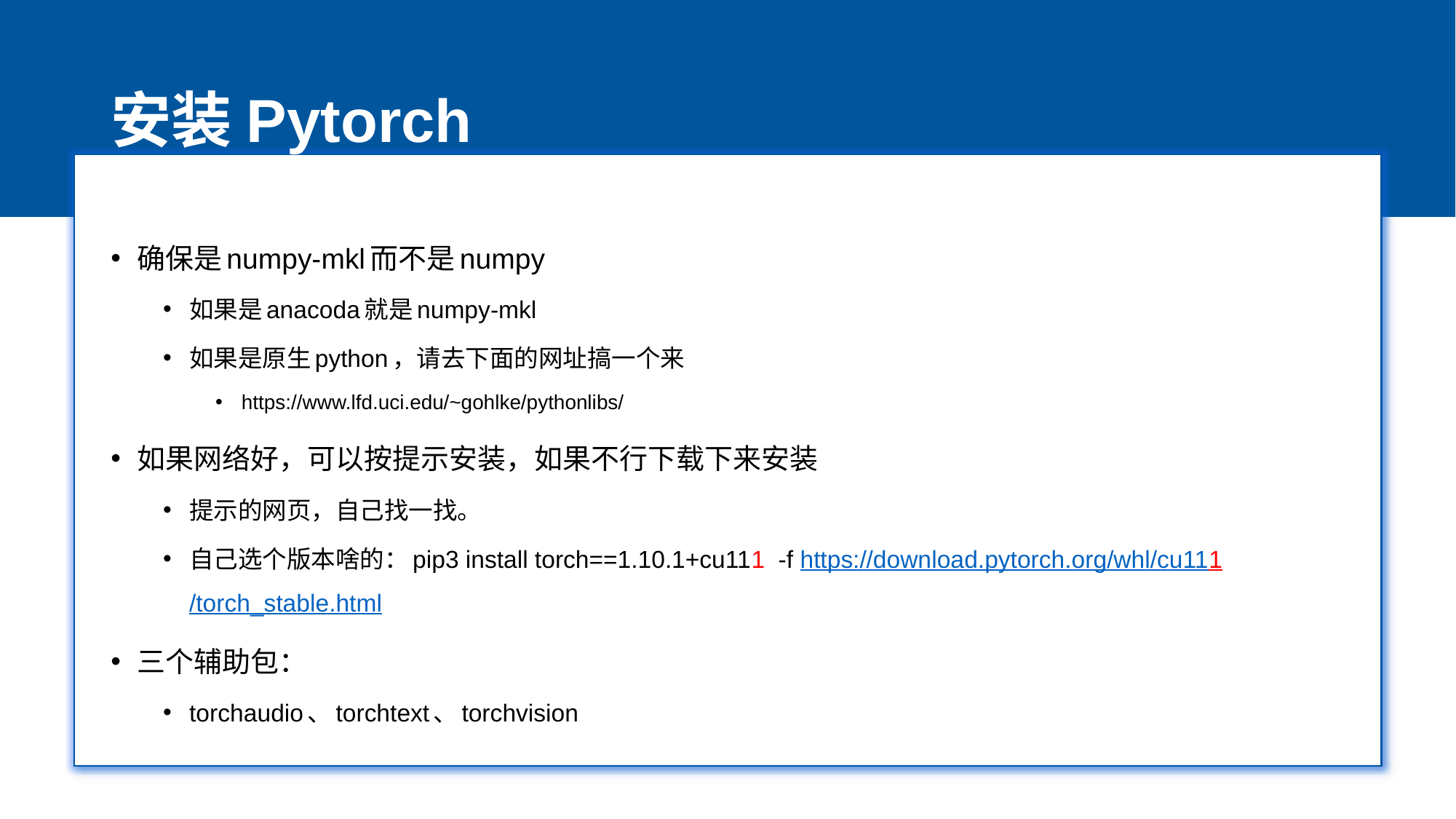

# 安装Pytorch
确保是numpy-mkl而不是numpy
如果是anacoda就是numpy-mkl
如果是原生python，请去下面的网址搞一个来
https://www.lfd.uci.edu/~gohlke/pythonlibs/
如果网络好，可以按提示安装，如果不行下载下来安装
提示的网页，自己找一找。
自己选个版本啥的：pip3 install torch==1.10.1+cu111  -f https://download.pytorch.org/whl/cu111/torch_stable.html
三个辅助包：
torchaudio、torchtext、torchvision